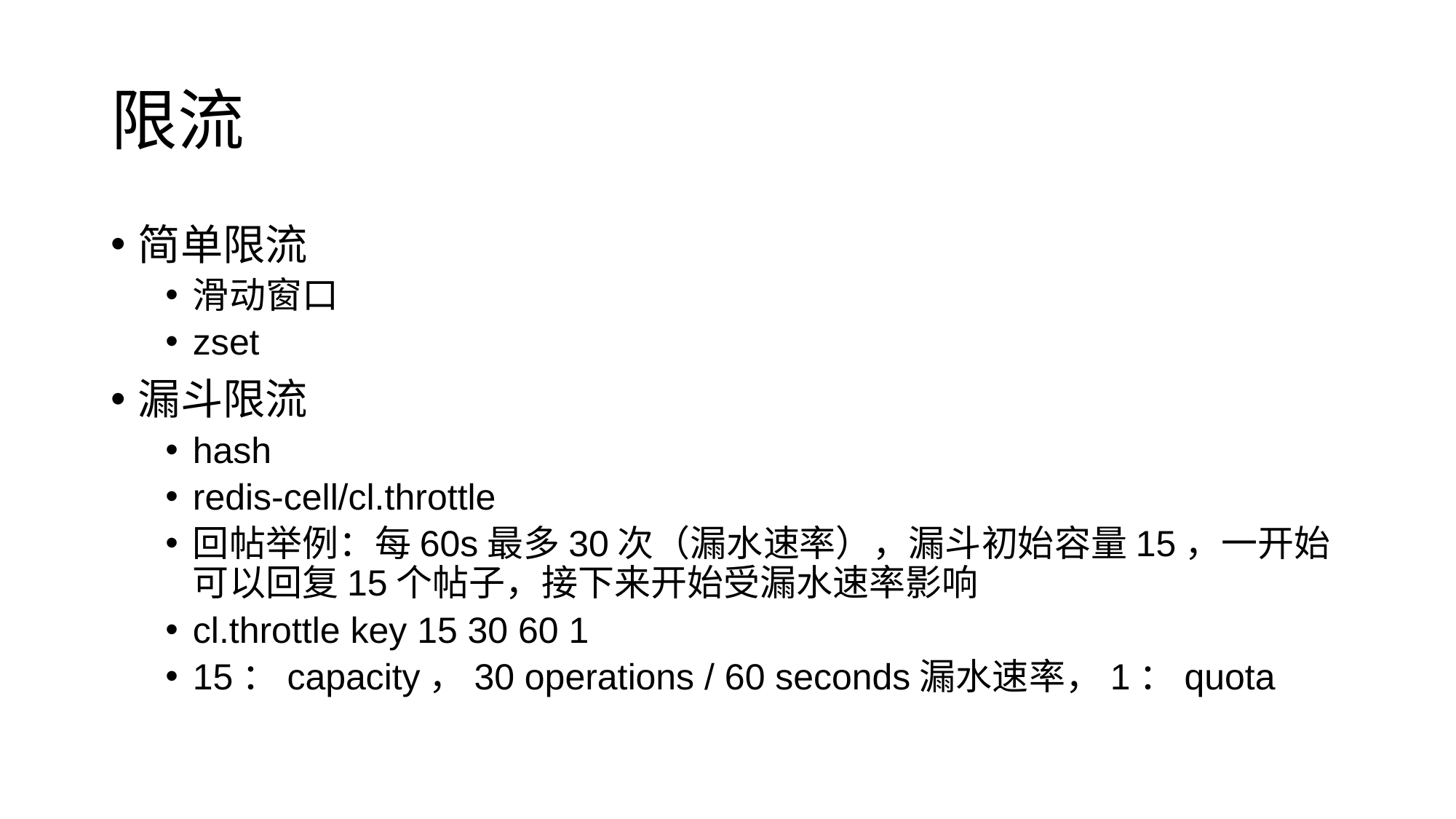

# 限流
简单限流
滑动窗口
zset
漏斗限流
hash
redis-cell/cl.throttle
回帖举例：每60s最多30次（漏水速率），漏斗初始容量15，一开始可以回复15个帖子，接下来开始受漏水速率影响
cl.throttle key 15 30 60 1
15：capacity，30 operations / 60 seconds漏水速率，1：quota